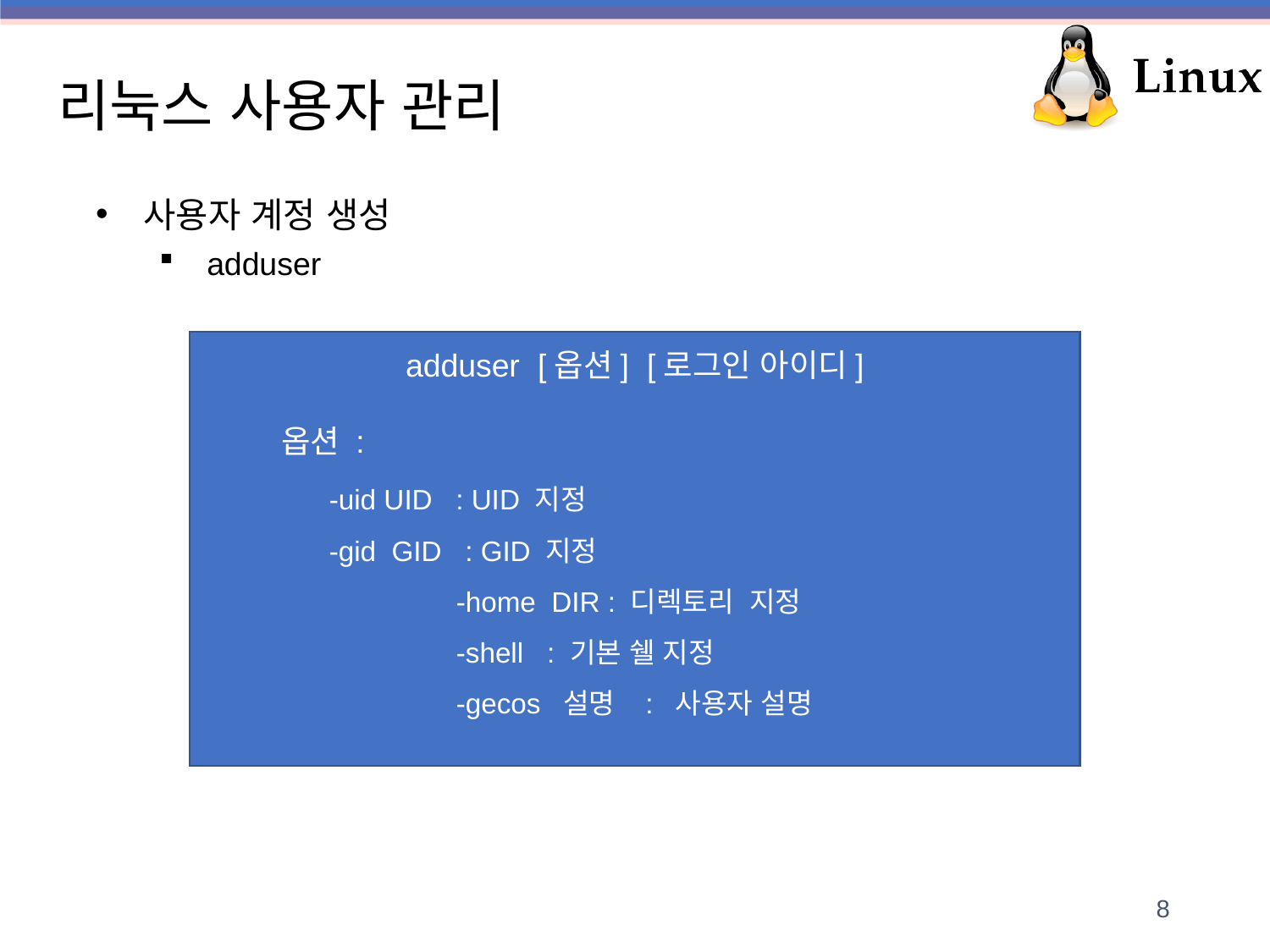

# 리눅스 사용자 관리
사용자 계정 생성
adduser

adduser  [옵션]  [로그인 아이디]

        옵션 :
	-uid UID   : UID 지정
-gid  GID   : GID 지정
	-home  DIR : 디렉토리  지정
	-shell   : 기본 쉘 지정
	-gecos  설명   :  사용자 설명

8